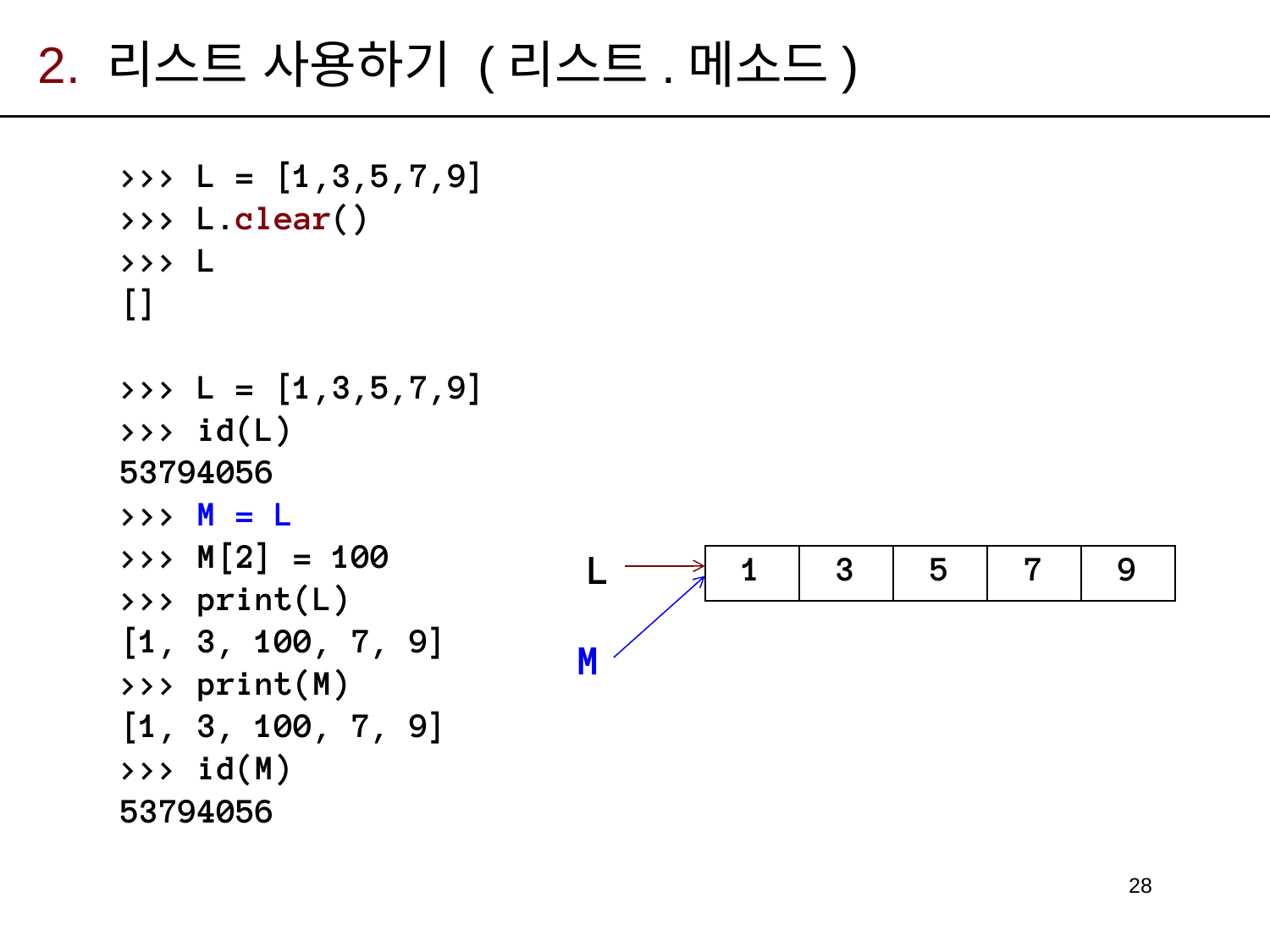

# 2. 리스트 사용하기 (리스트.메소드)
>>> L = [1,3,5,7,9]
>>> L.clear()
>>> L
[]

>>> L = [1,3,5,7,9]
>>> id(L)
53794056
>>> M = L
>>> M[2] = 100
>>> print(L)
[1, 3, 100, 7, 9]
>>> print(M)
[1, 3, 100, 7, 9]
>>> id(M)
53794056
L
| 1 | 3 | 5 | 7 | 9 |
| --- | --- | --- | --- | --- |
M
28